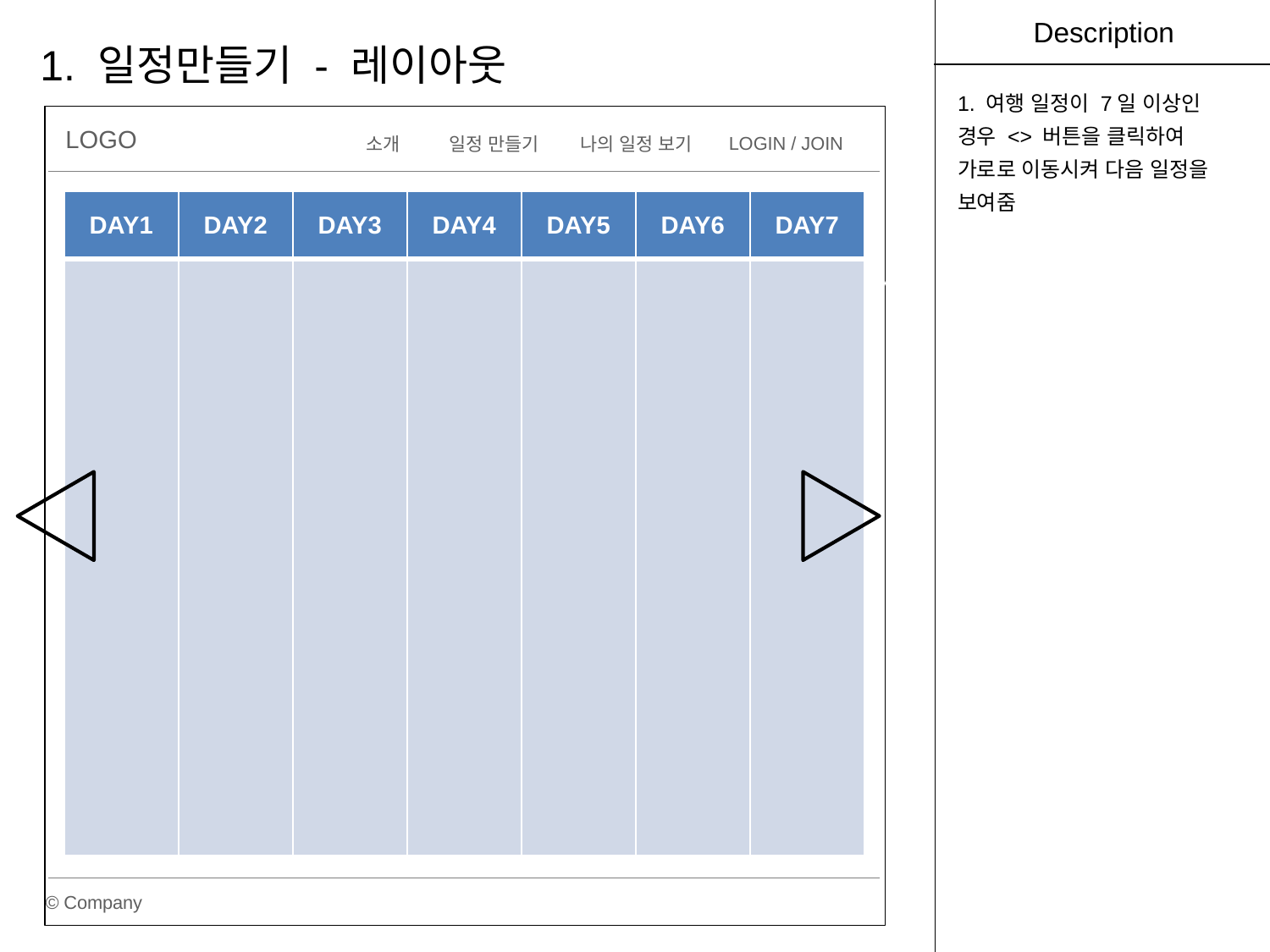

Description
1. 일정만들기 - 레이아웃
1. 여행 일정이 7일 이상인 경우 <> 버튼을 클릭하여 가로로 이동시켜 다음 일정을 보여줌

LOGO
© Company
LOGIN / JOIN
일정 만들기
소개
나의 일정 보기
| DAY1 | DAY2 | DAY3 | DAY4 | DAY5 | DAY6 | DAY7 |
| --- | --- | --- | --- | --- | --- | --- |
|  |  |  |  |  |  |  |

Day
Work week
Week
Month
Today